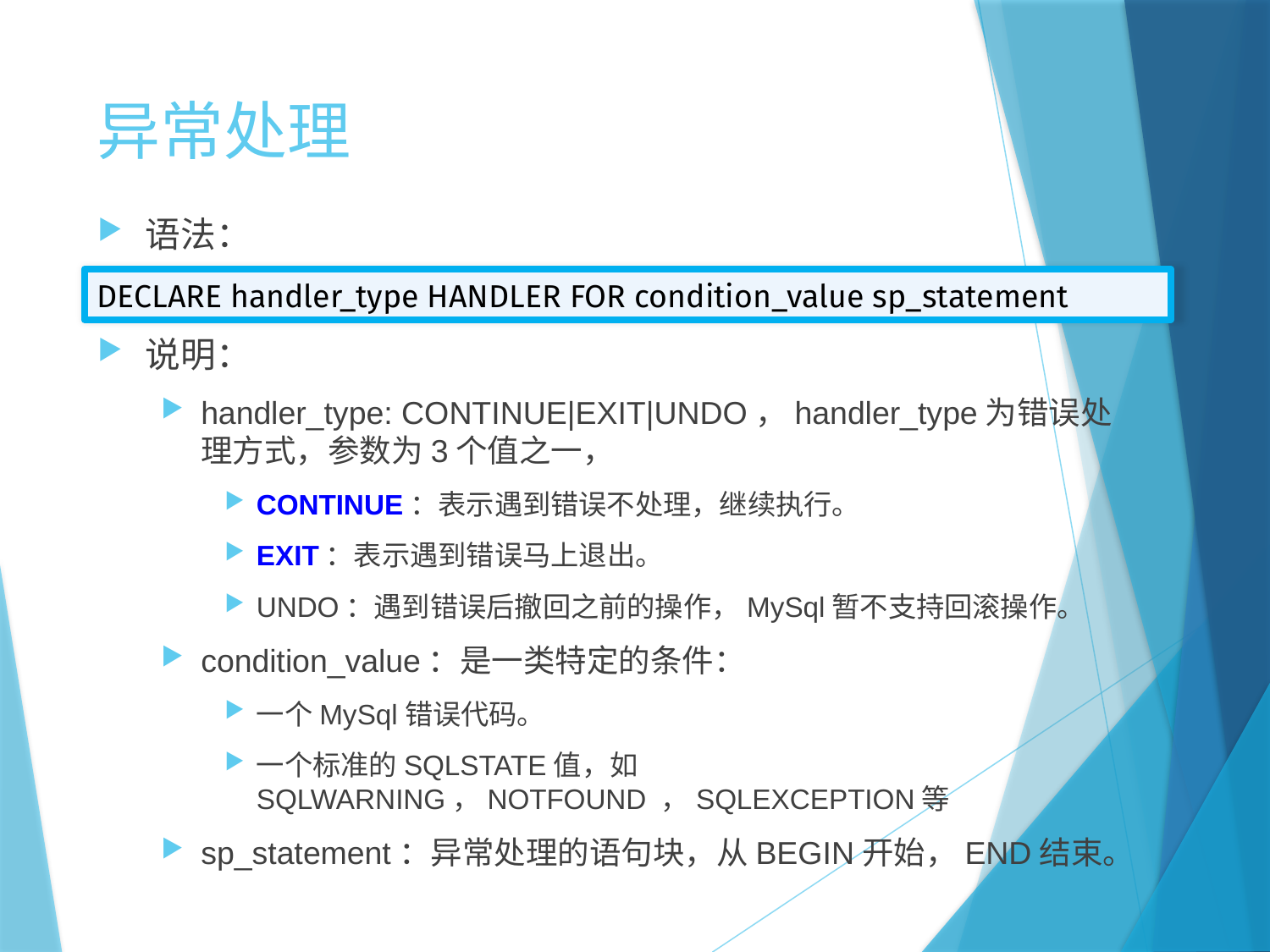

# 异常处理
语法：

说明：
handler_type: CONTINUE|EXIT|UNDO，handler_type为错误处理方式，参数为3个值之一，
CONTINUE：表示遇到错误不处理，继续执行。
EXIT：表示遇到错误马上退出。
UNDO：遇到错误后撤回之前的操作，MySql暂不支持回滚操作。
condition_value：是一类特定的条件：
一个MySql错误代码。
一个标准的SQLSTATE值，如SQLWARNING，NOTFOUND ，SQLEXCEPTION等
sp_statement：异常处理的语句块，从BEGIN开始，END结束。
DECLARE handler_type HANDLER FOR condition_value sp_statement